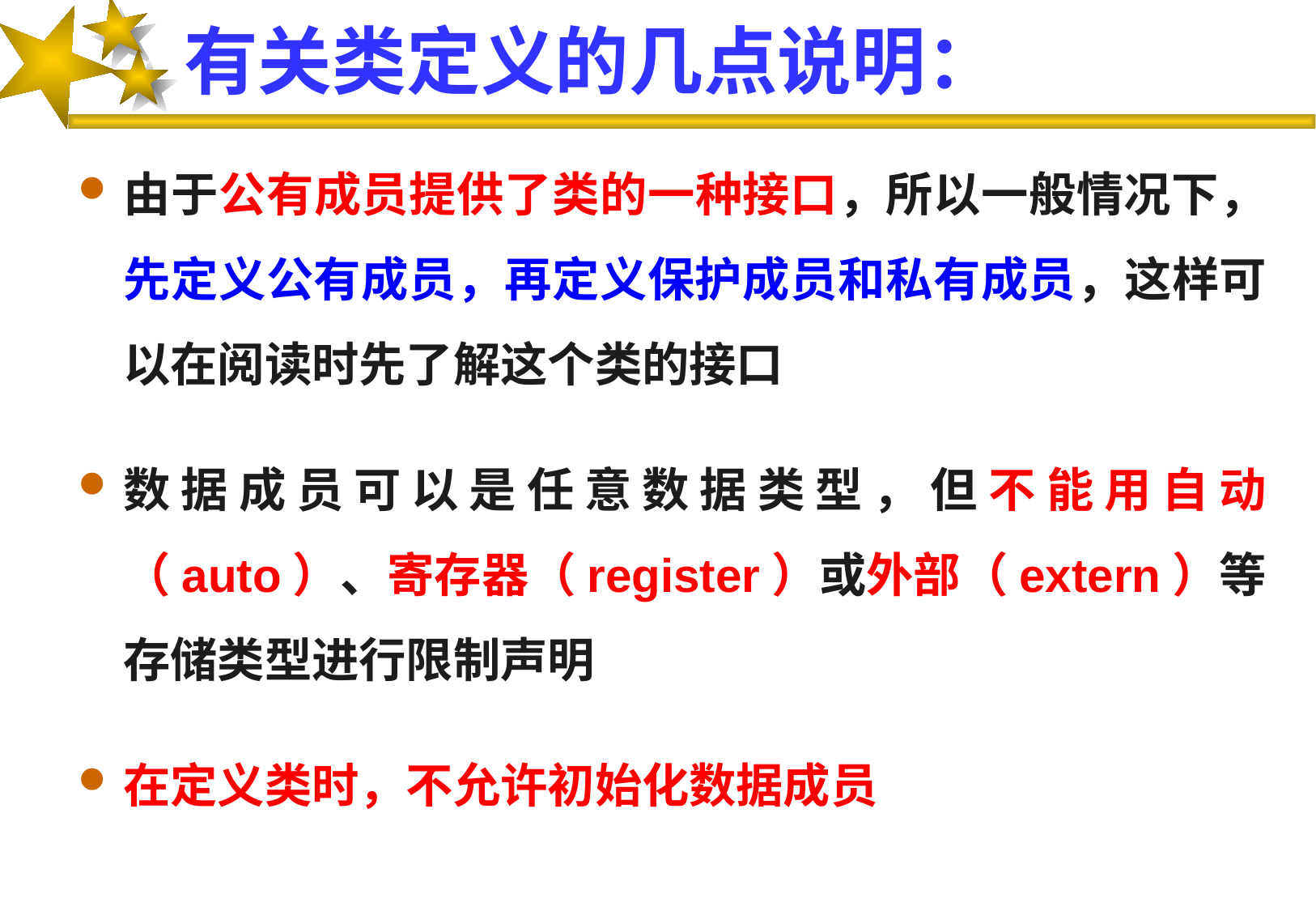

# 有关类定义的几点说明：
由于公有成员提供了类的一种接口，所以一般情况下，先定义公有成员，再定义保护成员和私有成员，这样可以在阅读时先了解这个类的接口
数据成员可以是任意数据类型，但不能用自动（auto）、寄存器（register）或外部（extern）等存储类型进行限制声明
在定义类时，不允许初始化数据成员